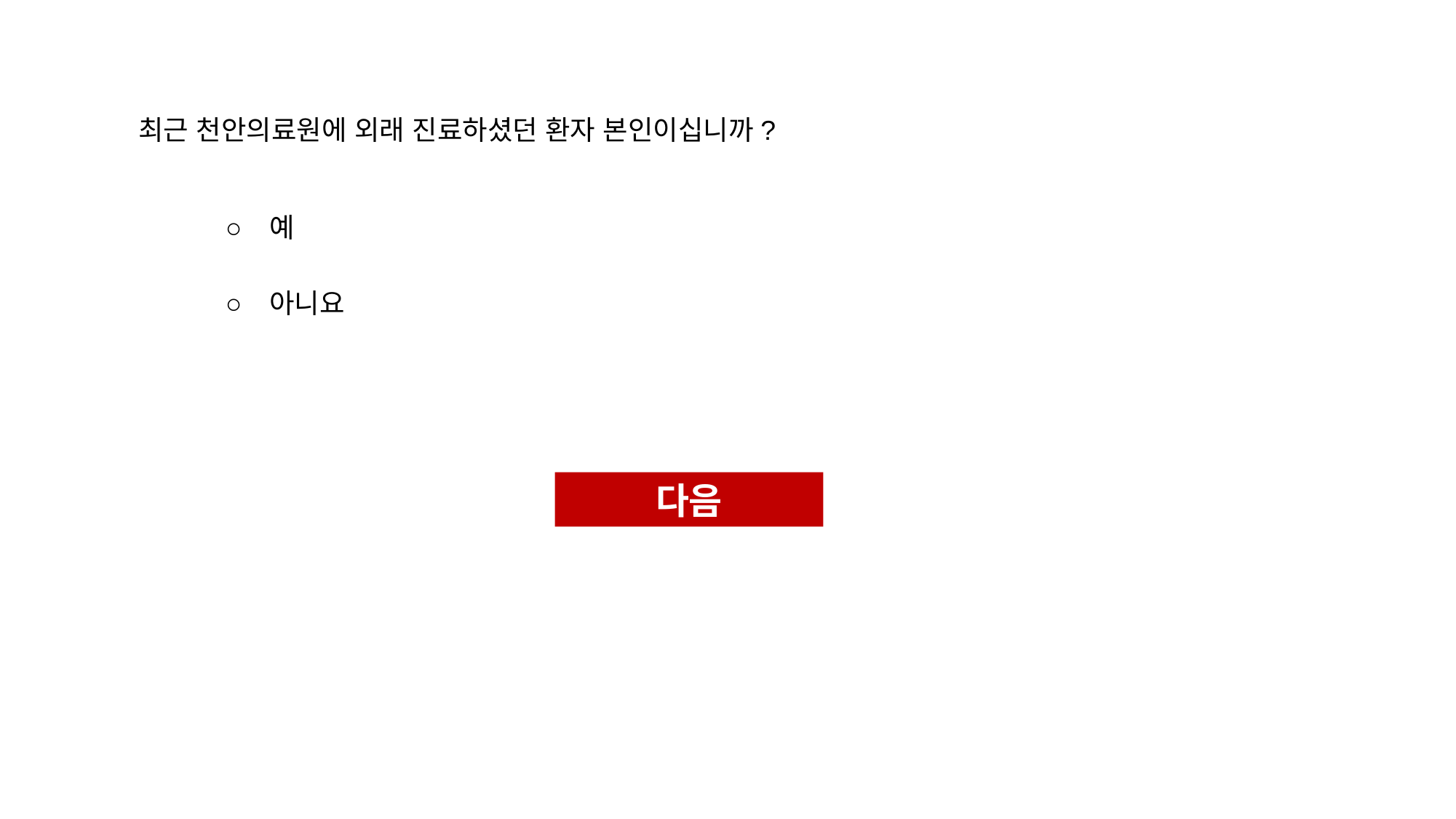

최근 천안의료원에 외래 진료하셨던 환자 본인이십니까?
○
예
○
아니요
다음